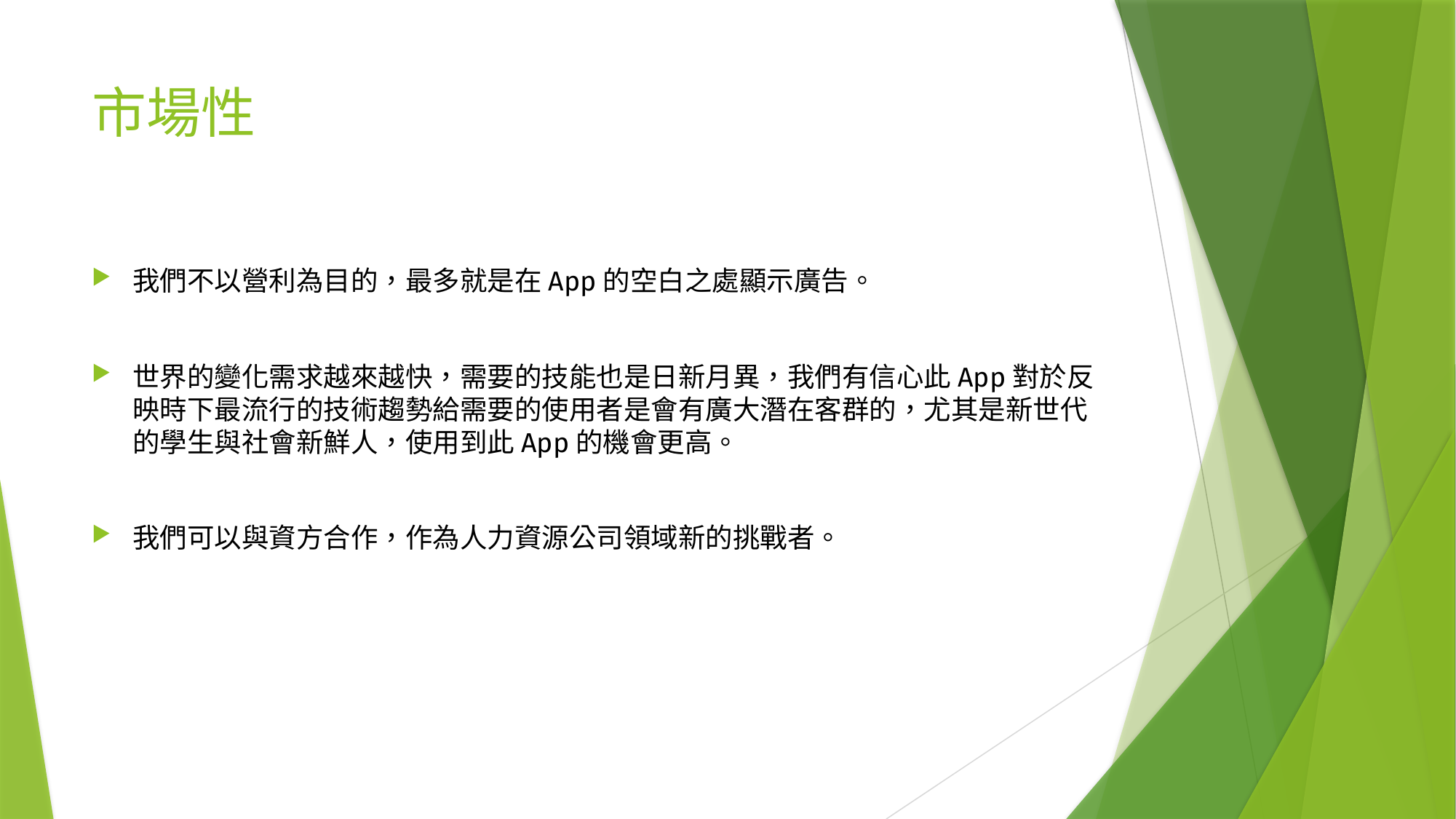

# 市場性
我們不以營利為目的，最多就是在App的空白之處顯示廣告。

世界的變化需求越來越快，需要的技能也是日新月異，我們有信心此App對於反映時下最流行的技術趨勢給需要的使用者是會有廣大潛在客群的，尤其是新世代的學生與社會新鮮人，使用到此App的機會更高。

我們可以與資方合作，作為人力資源公司領域新的挑戰者。